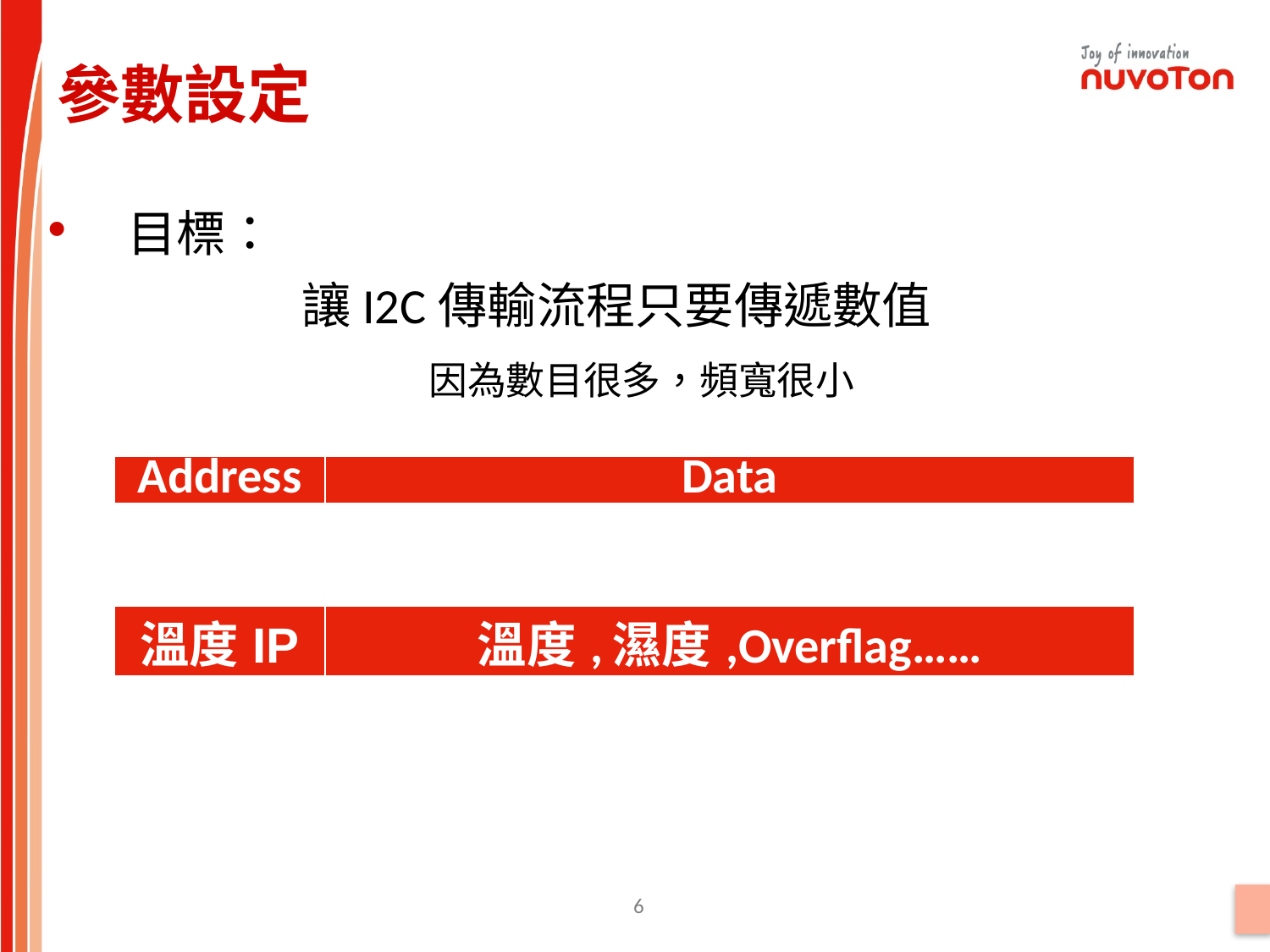

參數設定
目標：
		讓I2C傳輸流程只要傳遞數值
			因為數目很多，頻寬很小

| Address | Data |
| --- | --- |
| 溫度IP | 溫度,濕度,Overflag…… |
| --- | --- |
6